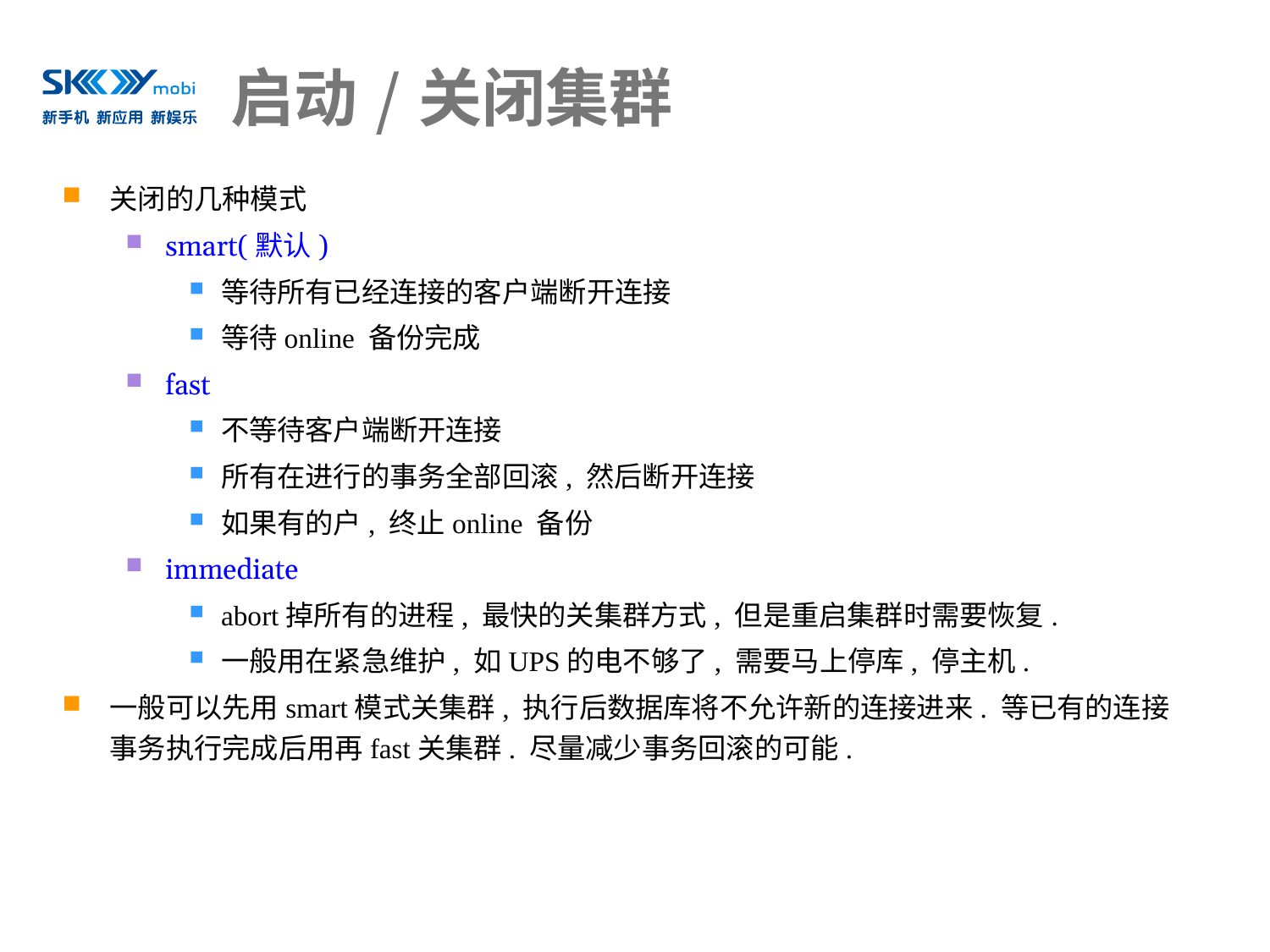

# 启动/关闭集群
关闭的几种模式
smart(默认)
等待所有已经连接的客户端断开连接
等待online 备份完成
fast
不等待客户端断开连接
所有在进行的事务全部回滚, 然后断开连接
如果有的户, 终止online 备份
immediate
abort掉所有的进程, 最快的关集群方式, 但是重启集群时需要恢复.
一般用在紧急维护, 如UPS的电不够了, 需要马上停库, 停主机.
一般可以先用smart模式关集群, 执行后数据库将不允许新的连接进来. 等已有的连接事务执行完成后用再fast关集群. 尽量减少事务回滚的可能.